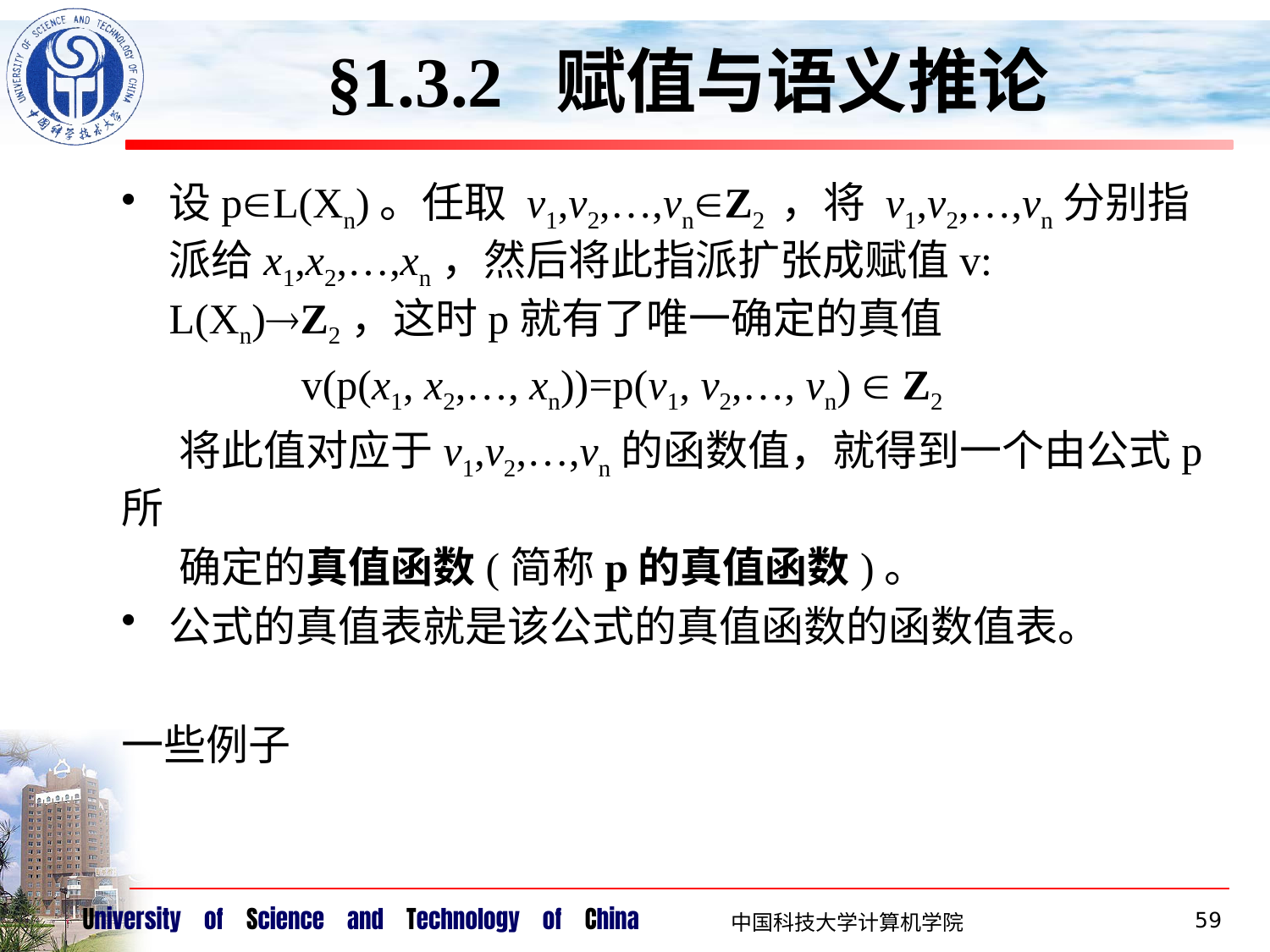

§1.3.2  赋值与语义推论
设p∈L(Xn)。任取 v1,v2,…,vn∈Z2 ，将 v1,v2,…,vn分别指派给x1,x2,…,xn，然后将此指派扩张成赋值v: L(Xn)→Z2，这时p就有了唯一确定的真值
                 v(p(x1, x2,…, xn))=p(v1, v2,…, vn) ∈ Z2
     将此值对应于v1,v2,…,vn的函数值，就得到一个由公式p所
     确定的真值函数(简称p的真值函数)。
公式的真值表就是该公式的真值函数的函数值表。

一些例子